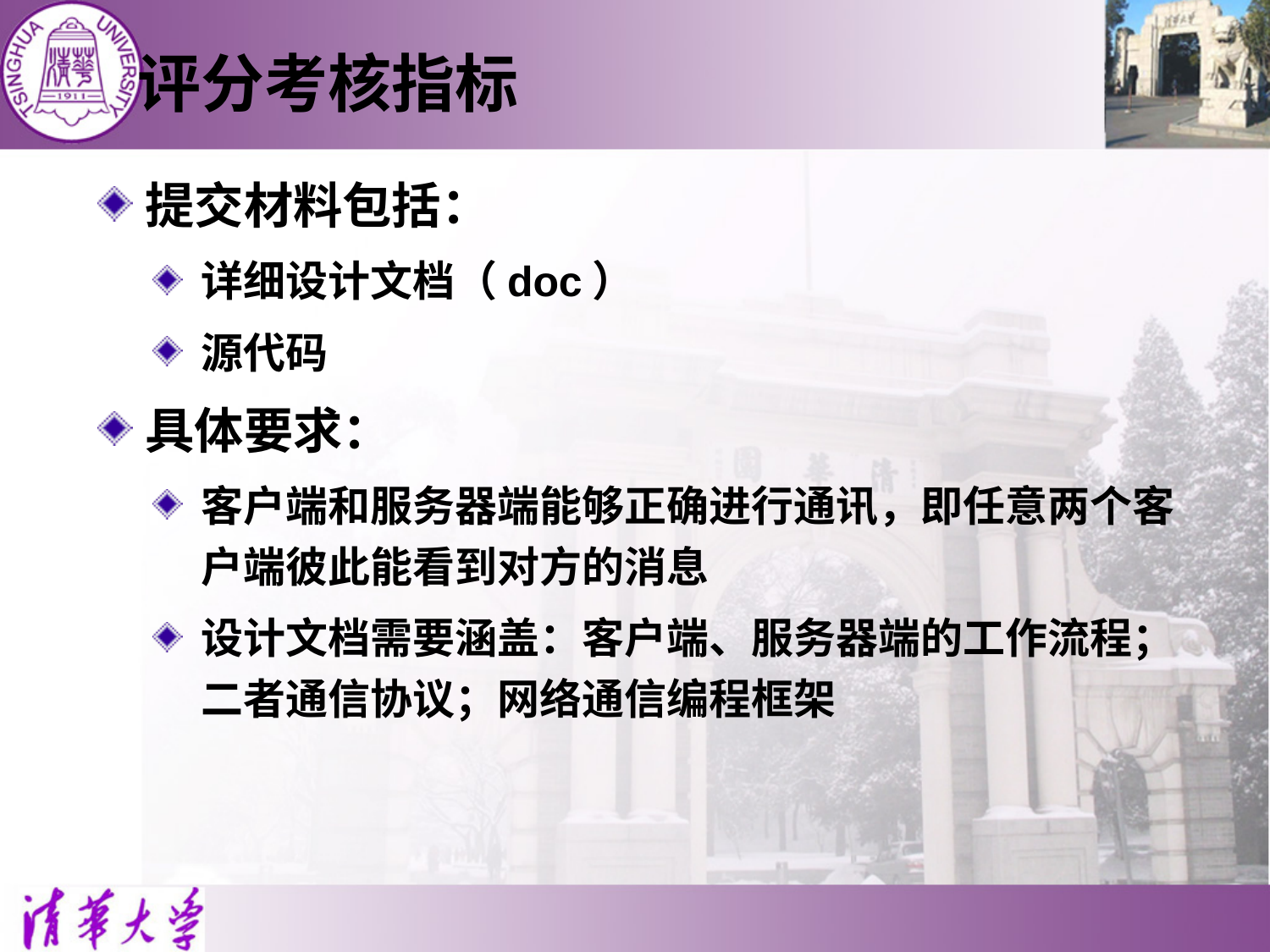

# 评分考核指标
提交材料包括：
详细设计文档（doc）
源代码
具体要求：
客户端和服务器端能够正确进行通讯，即任意两个客户端彼此能看到对方的消息
设计文档需要涵盖：客户端、服务器端的工作流程；二者通信协议；网络通信编程框架